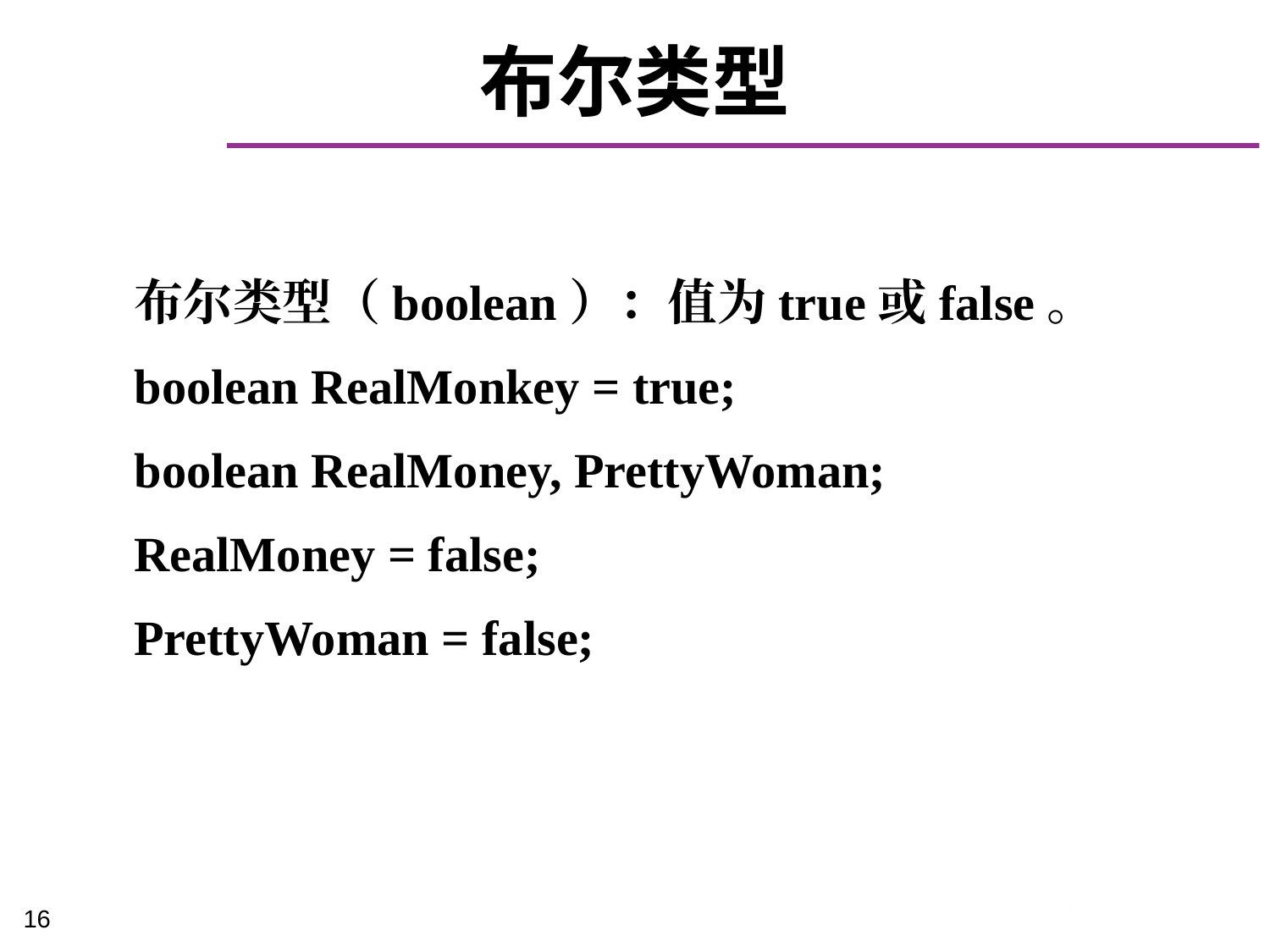

# 布尔类型
布尔类型（boolean）：值为true或false。
boolean RealMonkey = true;
boolean RealMoney, PrettyWoman;
RealMoney = false;
PrettyWoman = false;
16